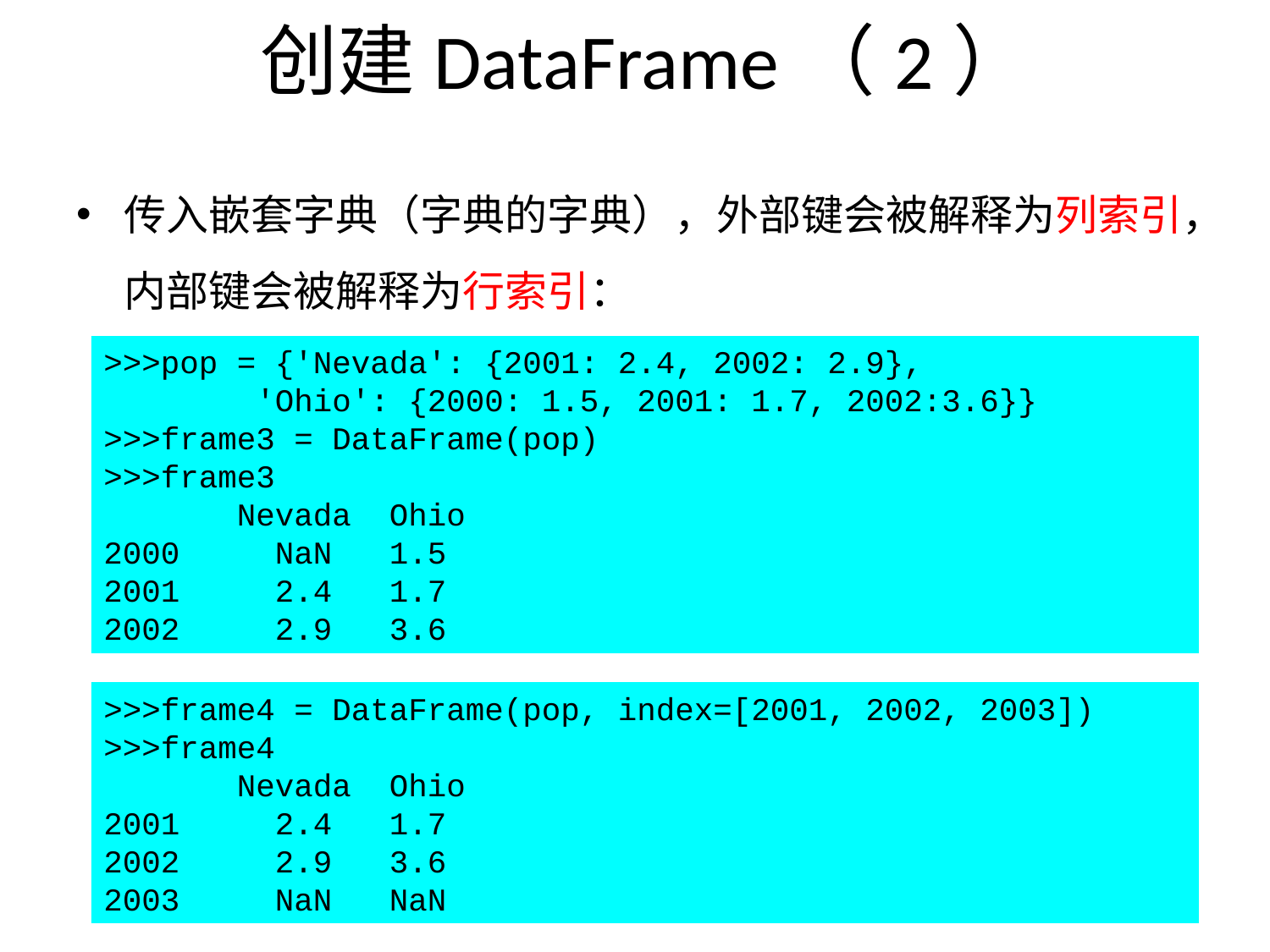

# 创建DataFrame（2）
传入嵌套字典（字典的字典），外部键会被解释为列索引，内部键会被解释为行索引：
>>>pop = {'Nevada': {2001: 2.4, 2002: 2.9},
        'Ohio': {2000: 1.5, 2001: 1.7, 2002:3.6}}
>>>frame3 = DataFrame(pop)
>>>frame3
       Nevada  Ohio
2000     NaN   1.5
2001     2.4   1.7
2002     2.9   3.6
>>>frame4 = DataFrame(pop, index=[2001, 2002, 2003])
>>>frame4
       Nevada  Ohio
2001     2.4   1.7
2002     2.9   3.6
2003     NaN   NaN